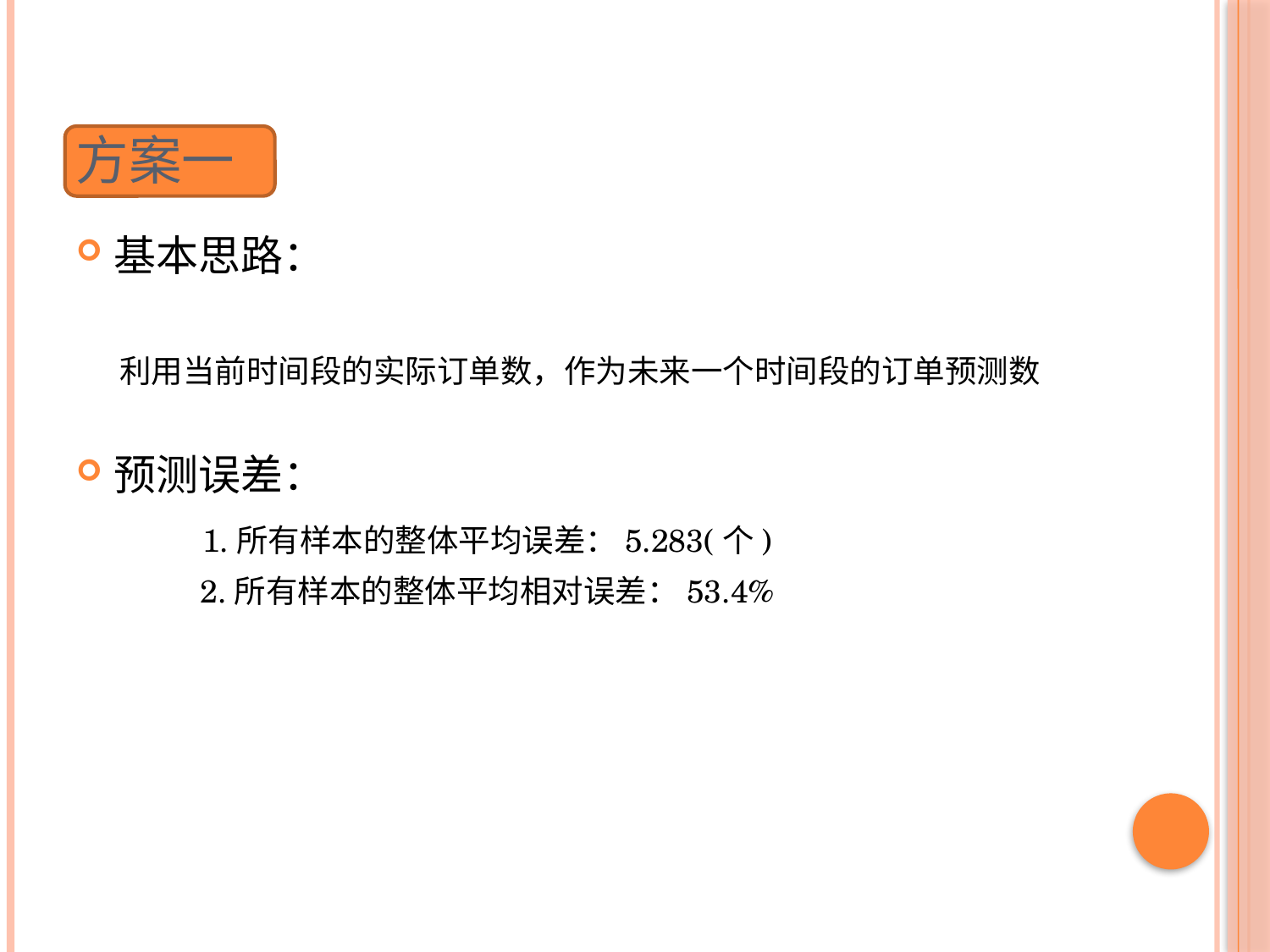

# 方案一

基本思路：

     利用当前时间段的实际订单数，作为未来一个时间段的订单预测数

预测误差：
	1.所有样本的整体平均误差：5.283(个)
              2.所有样本的整体平均相对误差：53.4%